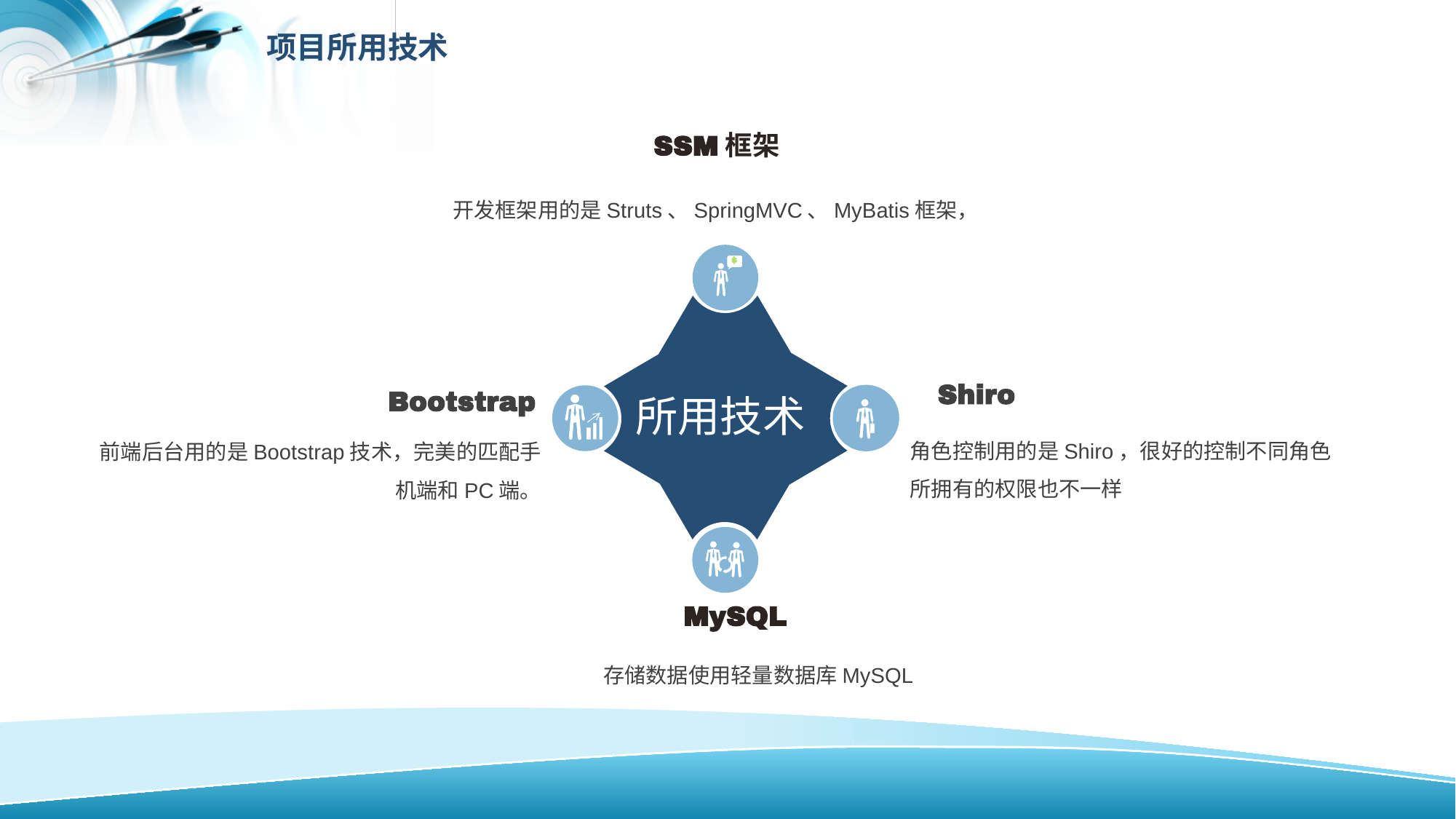

延迟符
项目所用技术
SSM框架
开发框架用的是Struts、SpringMVC、MyBatis框架，
$

所用技术
Shiro
角色控制用的是Shiro，很好的控制不同角色所拥有的权限也不一样
Bootstrap
前端后台用的是Bootstrap技术，完美的匹配手机端和PC端。

MySQL
存储数据使用轻量数据库MySQL